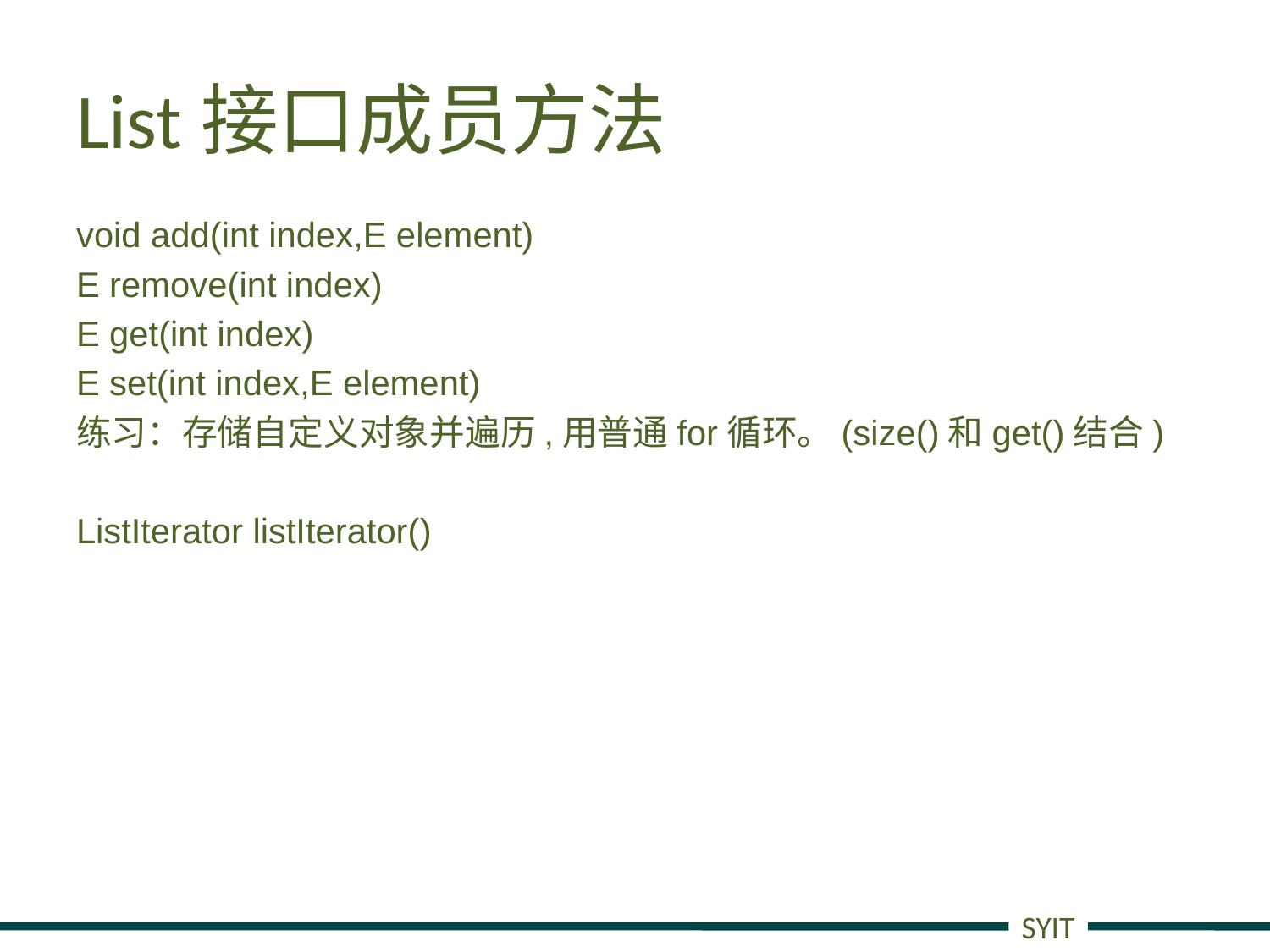

# List接口成员方法
void add(int index,E element)
E remove(int index)
E get(int index)
E set(int index,E element)
练习：存储自定义对象并遍历,用普通for循环。(size()和get()结合)

ListIterator listIterator()

SYIT